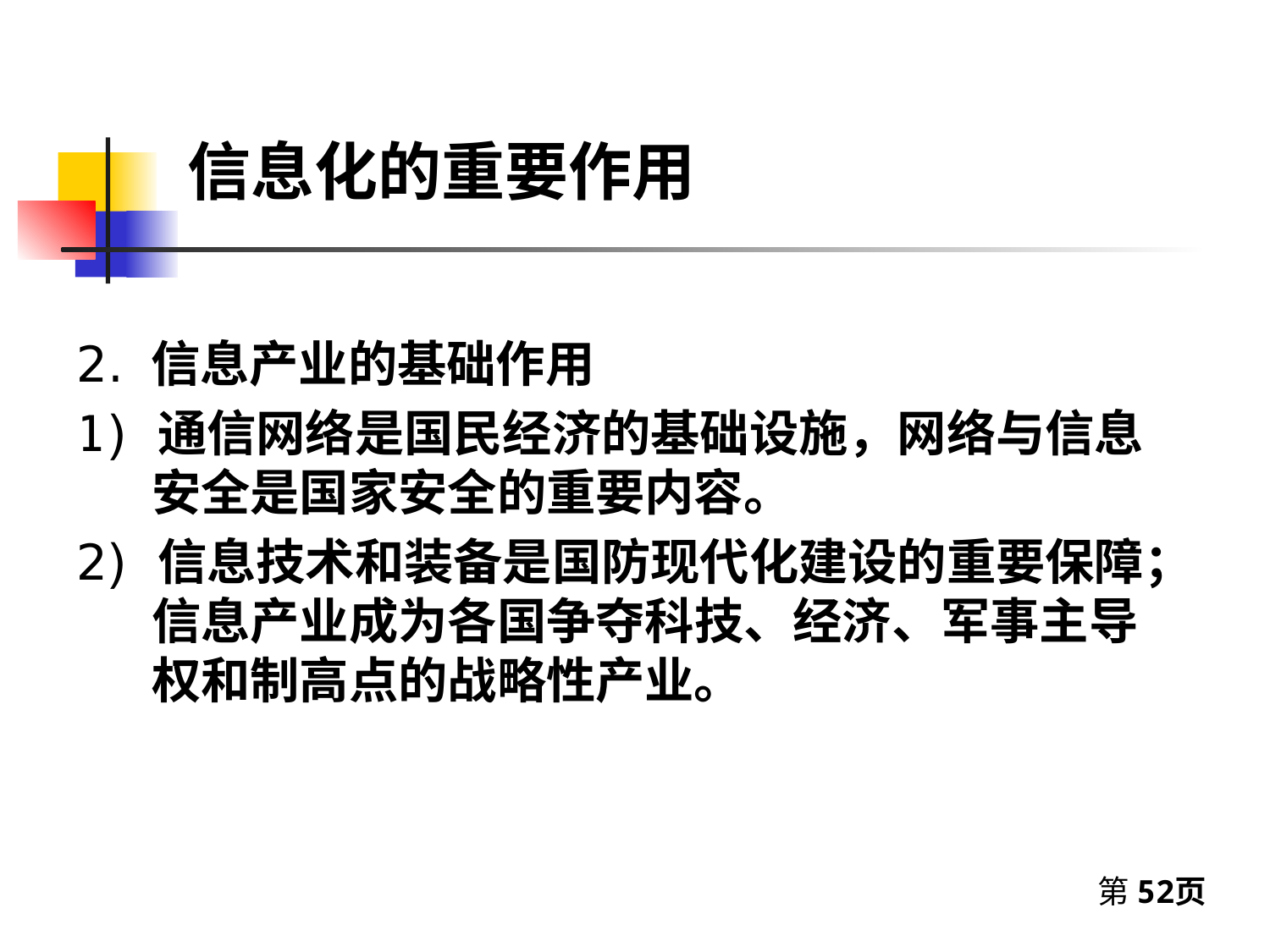

信息化的重要作用

2. 信息产业的基础作用
1) 通信网络是国民经济的基础设施，网络与信息安全是国家安全的重要内容。
2) 信息技术和装备是国防现代化建设的重要保障；信息产业成为各国争夺科技、经济、军事主导权和制高点的战略性产业。